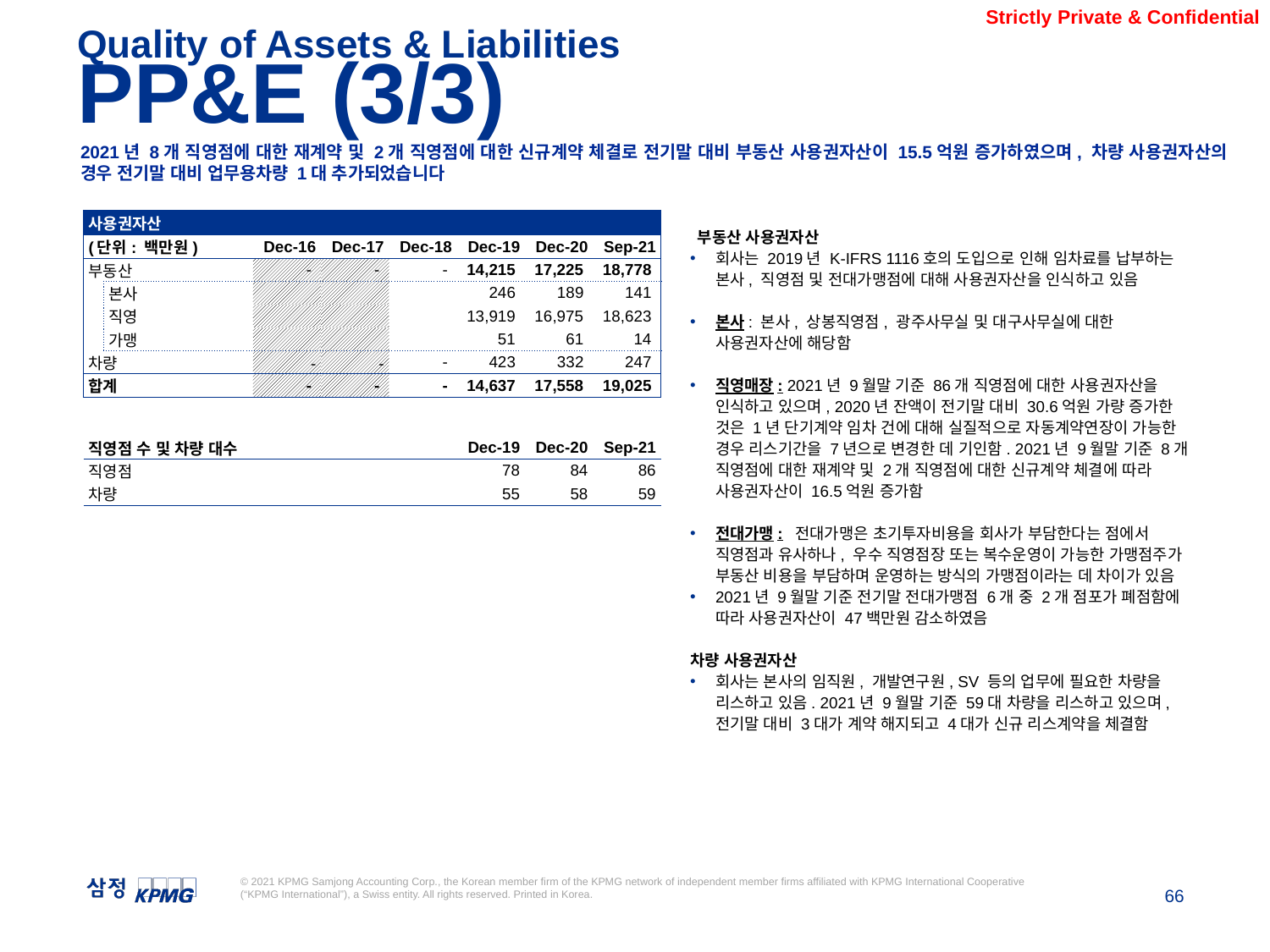

Quality of Assets & Liabilities
PP&E (3/3)
2021년 8개 직영점에 대한 재계약 및 2개 직영점에 대한 신규계약 체결로 전기말 대비 부동산 사용권자산이 15.5억원 증가하였으며, 차량 사용권자산의 경우 전기말 대비 업무용차량 1대 추가되었습니다

| 사용권자산 |  |  |  |  |  |  |  |
| --- | --- | --- | --- | --- | --- | --- | --- |
| (단위: 백만원) |  | Dec-16 | Dec-17 | Dec-18 | Dec-19 | Dec-20 | Sep-21 |
| 부동산 |  | - | - | - | 14,215 | 17,225 | 18,778 |
|  | 본사 |  |  |  | 246 | 189 | 141 |
|  | 직영 |  |  |  | 13,919 | 16,975 | 18,623 |
|  | 가맹 |  |  |  | 51 | 61 | 14 |
| 차량 | 가맹 | - | - | - | 423 | 332 | 247 |
| 합계 |  | - | - | - | 14,637 | 17,558 | 19,025 |
 부동산 사용권자산
회사는 2019년 K-IFRS 1116호의 도입으로 인해 임차료를 납부하는 본사, 직영점 및 전대가맹점에 대해 사용권자산을 인식하고 있음

본사: 본사, 상봉직영점, 광주사무실 및 대구사무실에 대한 사용권자산에 해당함

직영매장: 2021년 9월말 기준 86개 직영점에 대한 사용권자산을 인식하고 있으며, 2020년 잔액이 전기말 대비 30.6억원 가량 증가한 것은 1년 단기계약 임차 건에 대해 실질적으로 자동계약연장이 가능한 경우 리스기간을 7년으로 변경한 데 기인함. 2021년 9월말 기준 8개 직영점에 대한 재계약 및 2개 직영점에 대한 신규계약 체결에 따라 사용권자산이 16.5억원 증가함

전대가맹:  전대가맹은 초기투자비용을 회사가 부담한다는 점에서 직영점과 유사하나, 우수 직영점장 또는 복수운영이 가능한 가맹점주가 부동산 비용을 부담하며 운영하는 방식의 가맹점이라는 데 차이가 있음
2021년 9월말 기준 전기말 전대가맹점 6개 중 2개 점포가 폐점함에 따라 사용권자산이 47백만원 감소하였음

차량 사용권자산
회사는 본사의 임직원, 개발연구원, SV 등의 업무에 필요한 차량을 리스하고 있음. 2021년 9월말 기준 59대 차량을 리스하고 있으며, 전기말 대비 3대가 계약 해지되고 4대가 신규 리스계약을 체결함

| 직영점 수 및 차량 대수 |  |  |  | Dec-19 | Dec-20 | Sep-21 |
| --- | --- | --- | --- | --- | --- | --- |
| 직영점 |  |  |  | 78 | 84 | 86 |
| 차량 |  |  |  | 55 | 58 | 59 |